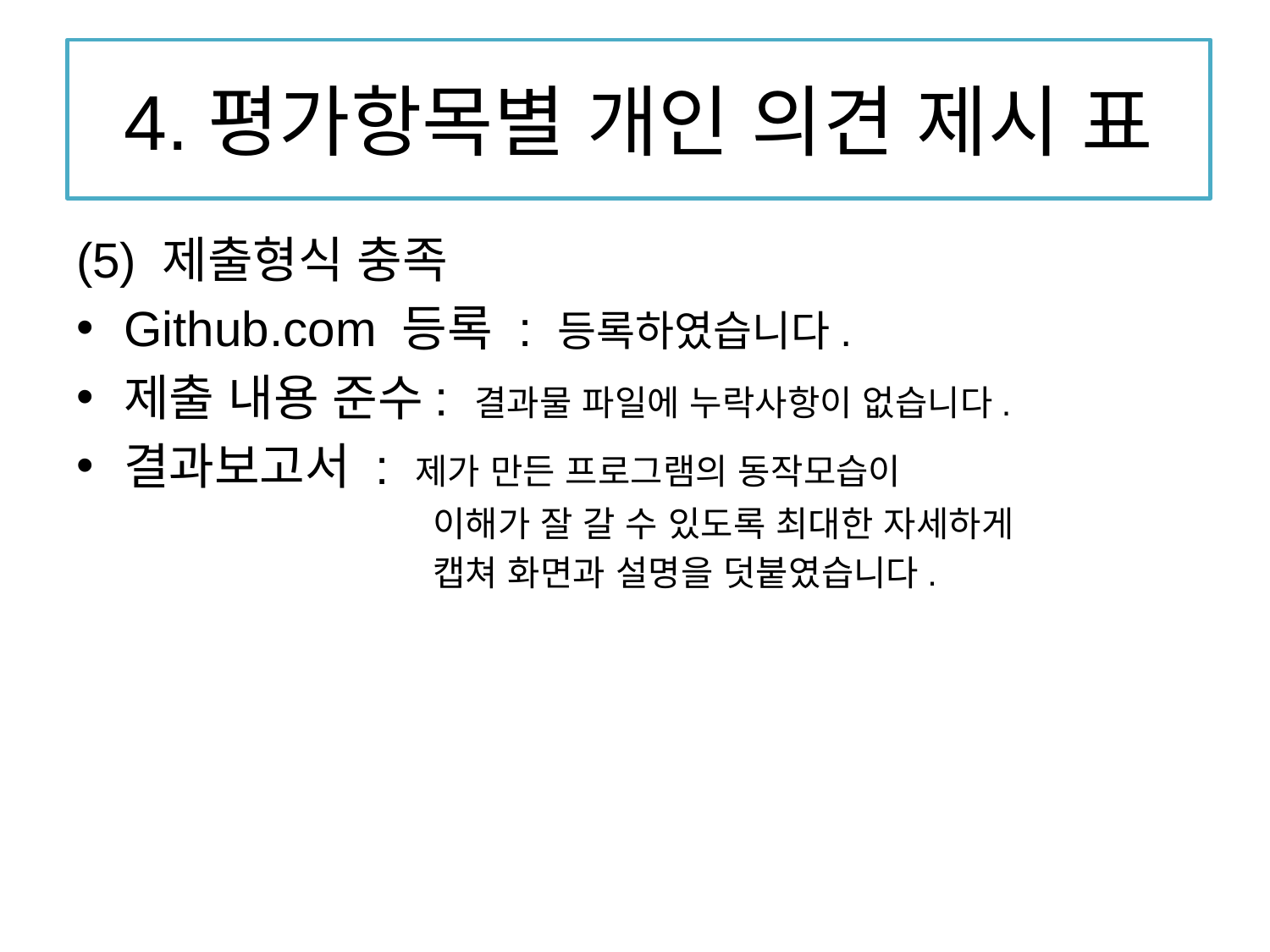

# 4. 평가항목별 개인 의견 제시 표
4.평가항목별 개인 의견 제시 표
(5) 제출형식 충족
Github.com 등록 : 등록하였습니다.
제출 내용 준수: 결과물 파일에 누락사항이 없습니다.
결과보고서 : 제가 만든 프로그램의 동작모습이
                                   이해가 잘 갈 수 있도록 최대한 자세하게
                                   캡쳐 화면과 설명을 덧붙였습니다.